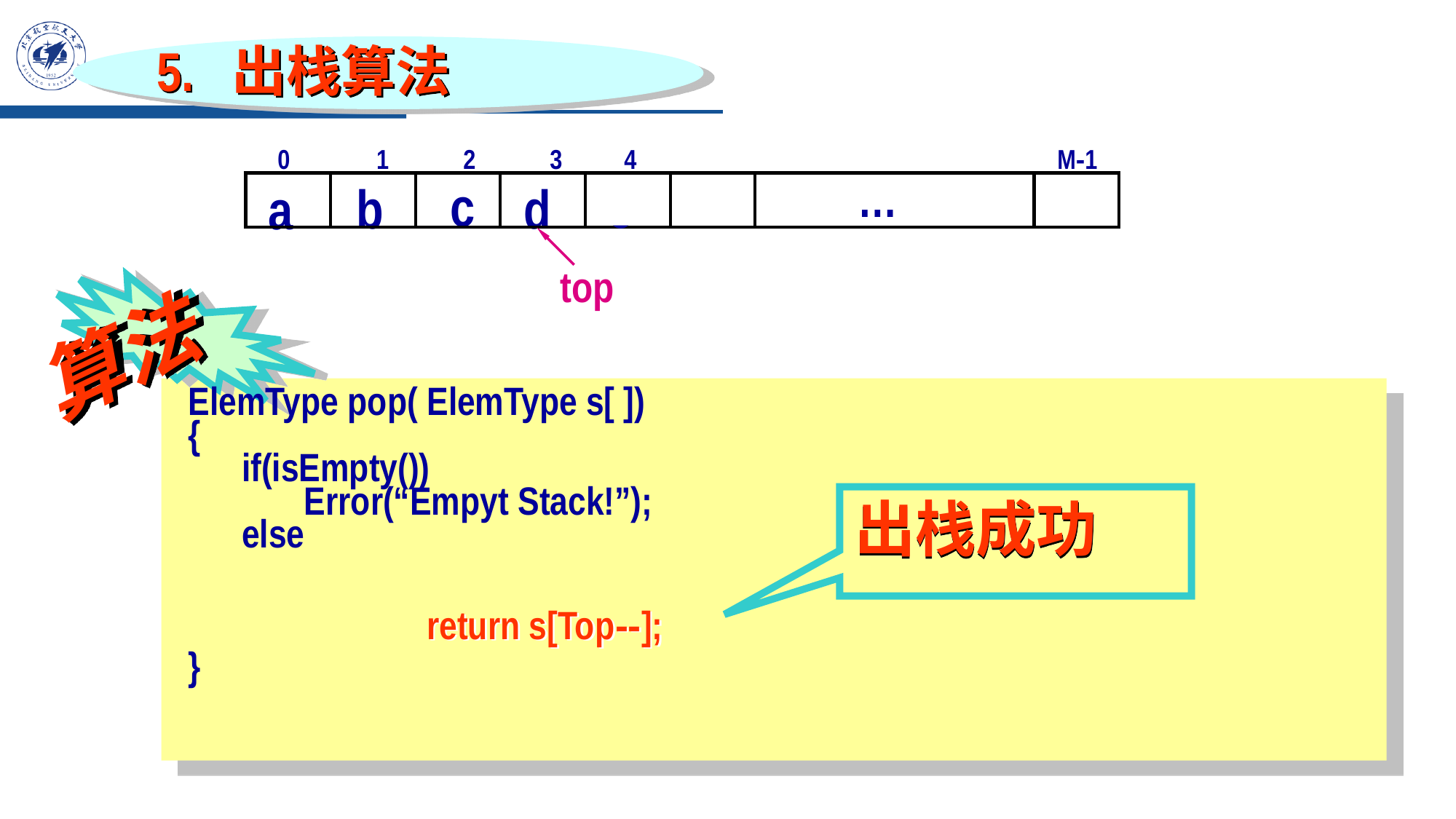

5.  出栈算法

0              1            2            3          4                                                                    M-1
…
c
e
b
d
a

top

算法

return s[Top--];

ElemType pop( ElemType s[ ])
{
      if(isEmpty())
             Error(“Empyt Stack!”);
      else

}

出栈成功